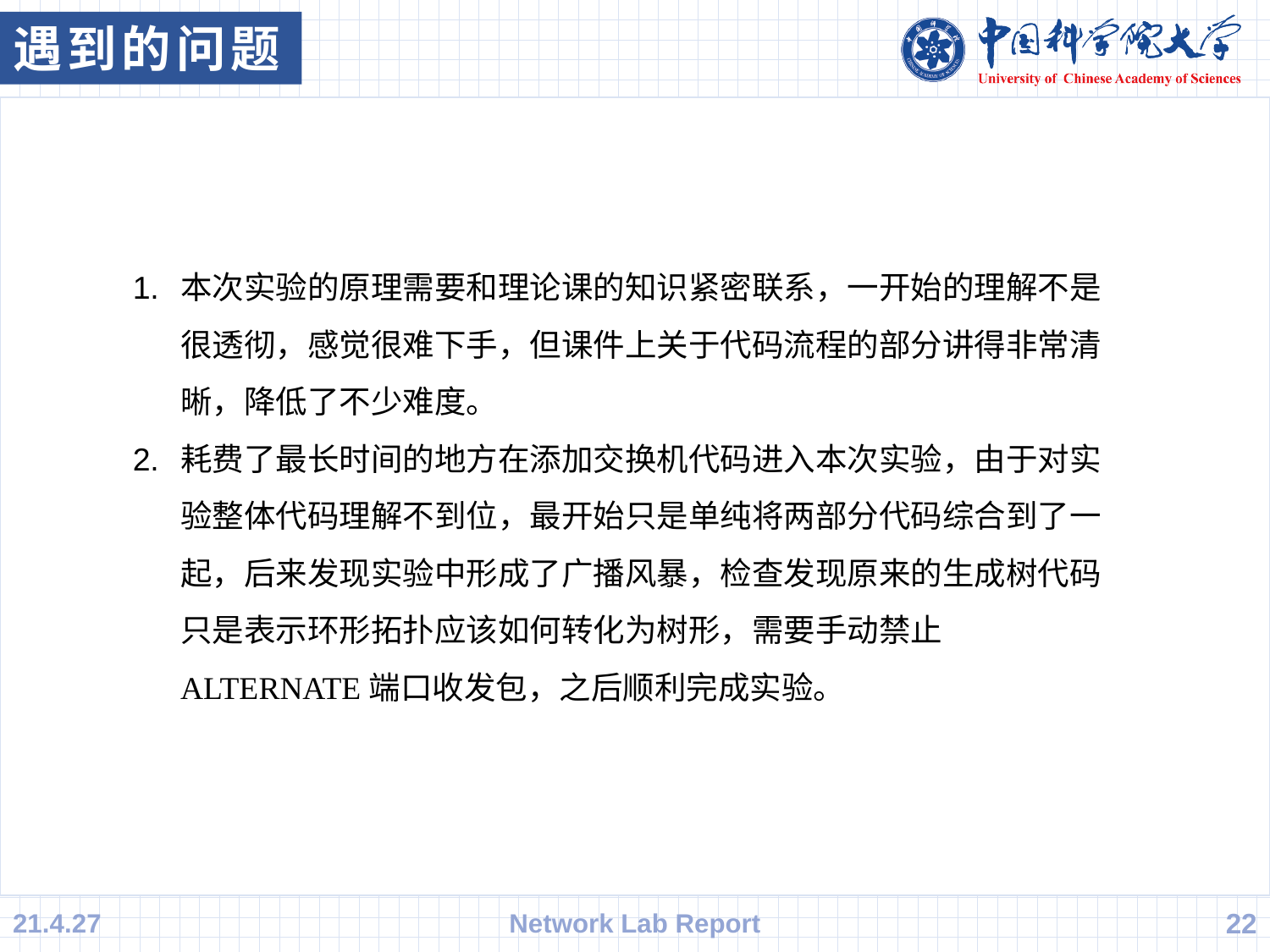

遇到的问题
本次实验的原理需要和理论课的知识紧密联系，一开始的理解不是很透彻，感觉很难下手，但课件上关于代码流程的部分讲得非常清晰，降低了不少难度。
耗费了最长时间的地方在添加交换机代码进入本次实验，由于对实验整体代码理解不到位，最开始只是单纯将两部分代码综合到了一起，后来发现实验中形成了广播风暴，检查发现原来的生成树代码只是表示环形拓扑应该如何转化为树形，需要手动禁止ALTERNATE端口收发包，之后顺利完成实验。
21.4.27
Network Lab Report
22